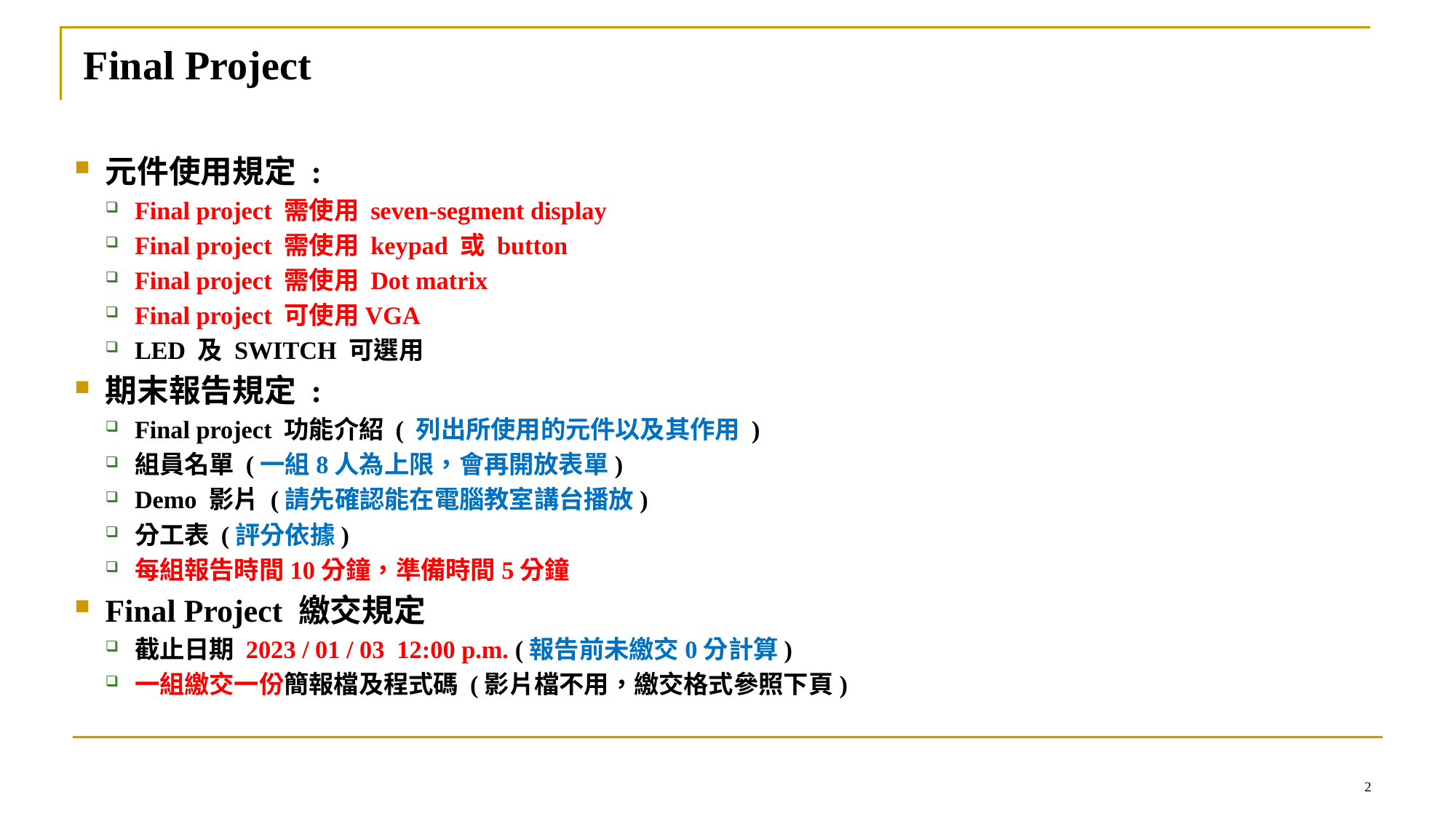

# Final Project
元件使用規定 :
Final project 需使用 seven-segment display
Final project 需使用 keypad 或 button
Final project 需使用 Dot matrix
Final project 可使用VGA
LED 及 SWITCH 可選用
期末報告規定 :
Final project 功能介紹 ( 列出所使用的元件以及其作用 )
組員名單 (一組8人為上限，會再開放表單)
Demo 影片 (請先確認能在電腦教室講台播放)
分工表 (評分依據)
每組報告時間10分鐘，準備時間5分鐘
Final Project 繳交規定
截止日期 2023 / 01 / 03  12:00 p.m. (報告前未繳交0分計算)
一組繳交一份簡報檔及程式碼 (影片檔不用，繳交格式參照下頁)

2